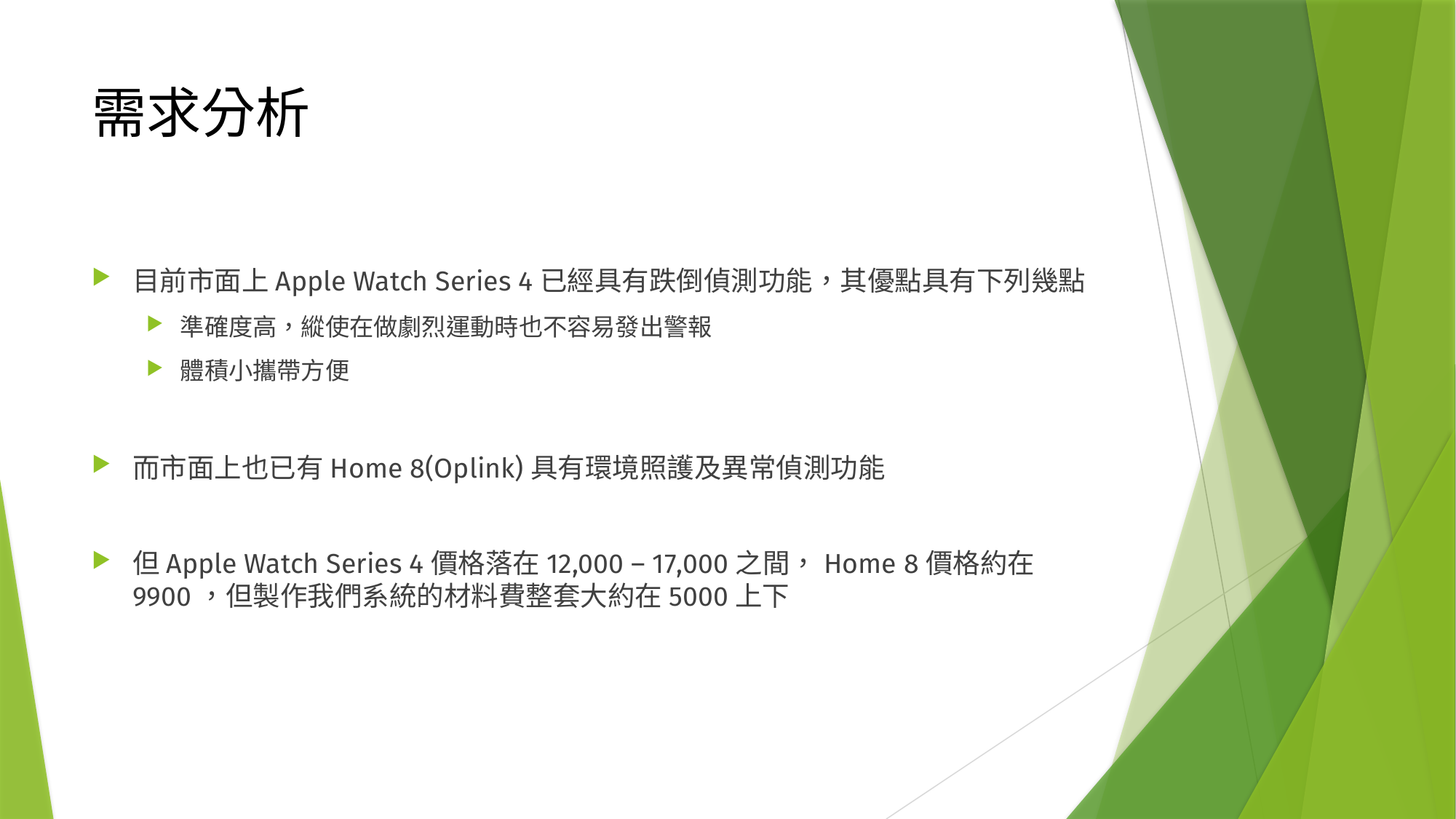

# 需求分析
目前市面上Apple Watch Series 4已經具有跌倒偵測功能，其優點具有下列幾點
準確度高，縱使在做劇烈運動時也不容易發出警報
體積小攜帶方便

而市面上也已有Home 8(Oplink)具有環境照護及異常偵測功能

但Apple Watch Series 4價格落在12,000 – 17,000之間，Home 8價格約在9900，但製作我們系統的材料費整套大約在5000上下